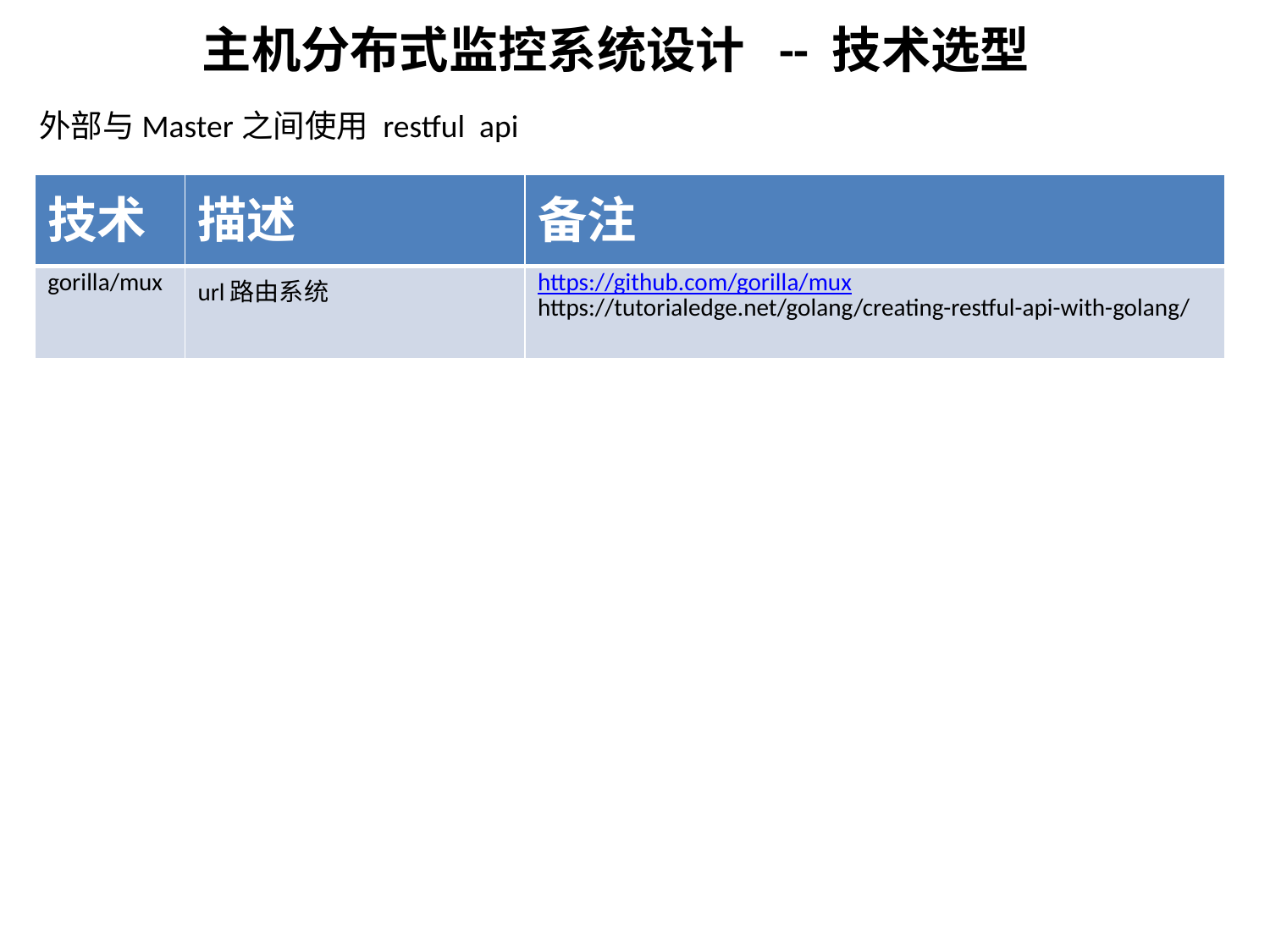

主机分布式监控系统设计  -- 技术选型
外部与Master之间使用 restful  api
| 技术 | 描述 | 备注 |
| --- | --- | --- |
| gorilla/mux | url路由系统 | https://github.com/gorilla/mux https://tutorialedge.net/golang/creating-restful-api-with-golang/ |